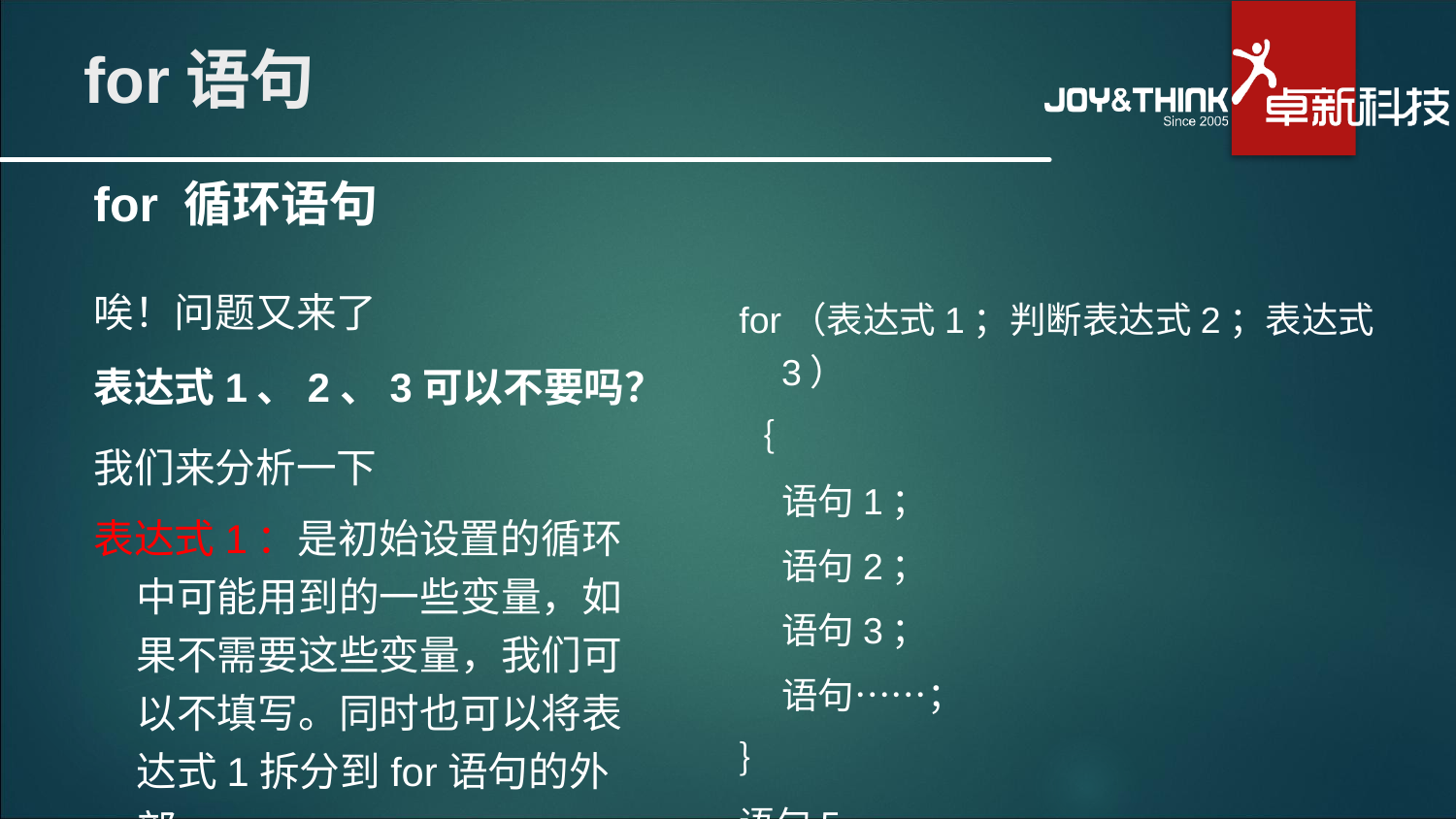

# for语句
for 循环语句
唉！问题又来了
for（表达式1；判断表达式2；表达式3）
｛
	语句1；
	语句2；
	语句3；
	语句……；
｝
语句5
表达式1、2、3可以不要吗？
我们来分析一下
表达式1：是初始设置的循环中可能用到的一些变量，如果不需要这些变量，我们可以不填写。同时也可以将表达式1拆分到for语句的外部